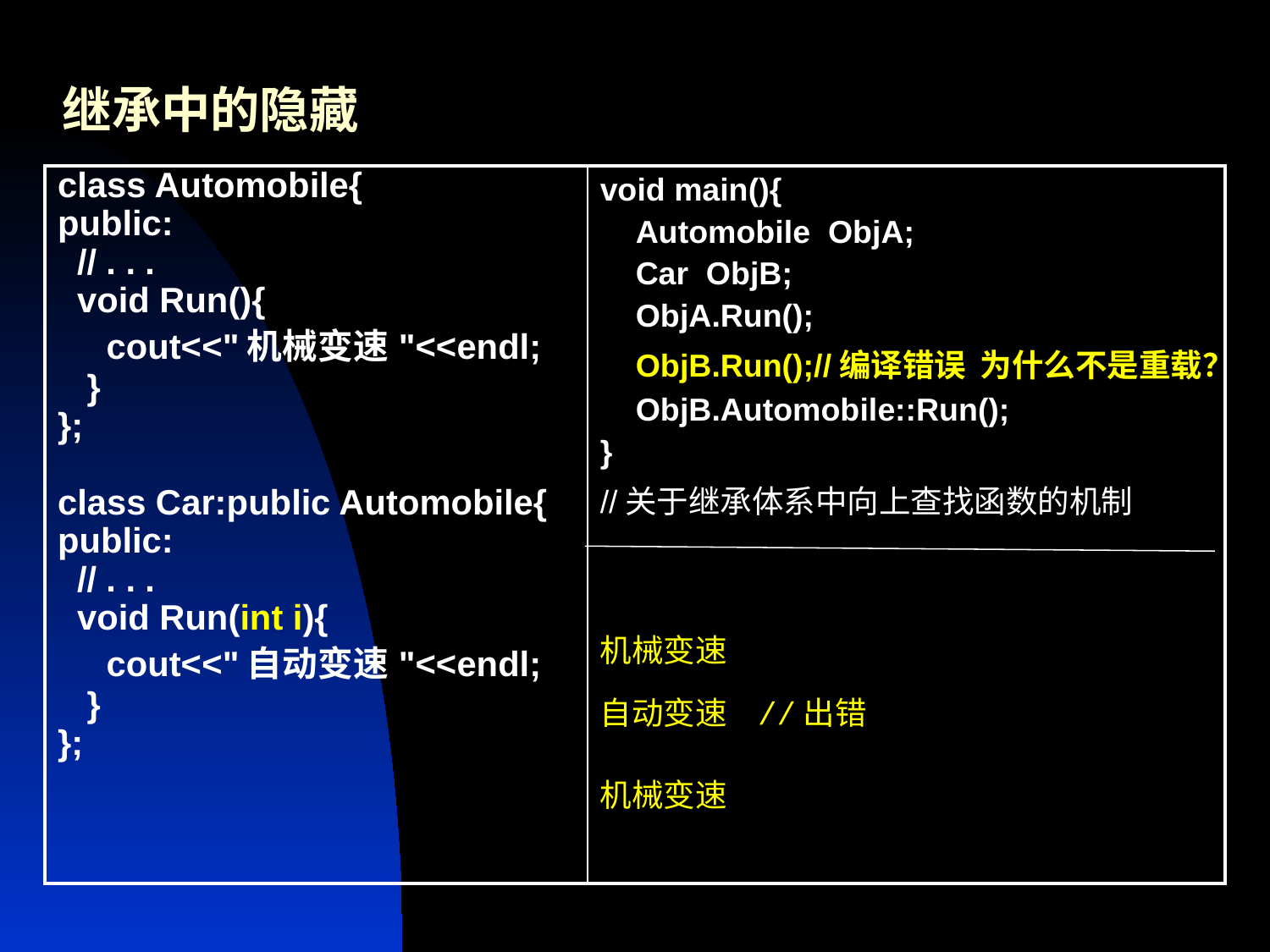

继承中的隐藏
| class Automobile{ public: // . . . void Run(){ cout<<"机械变速"<<endl; } }; class Car:public Automobile{ public: // . . . void Run(int i){ cout<<"自动变速"<<endl; } }; | void main(){ Automobile ObjA; Car ObjB; ObjA.Run(); ObjB.Run();//编译错误 为什么不是重载？ ObjB.Automobile::Run(); } //关于继承体系中向上查找函数的机制 机械变速 自动变速 //出错 机械变速 |
| --- | --- |